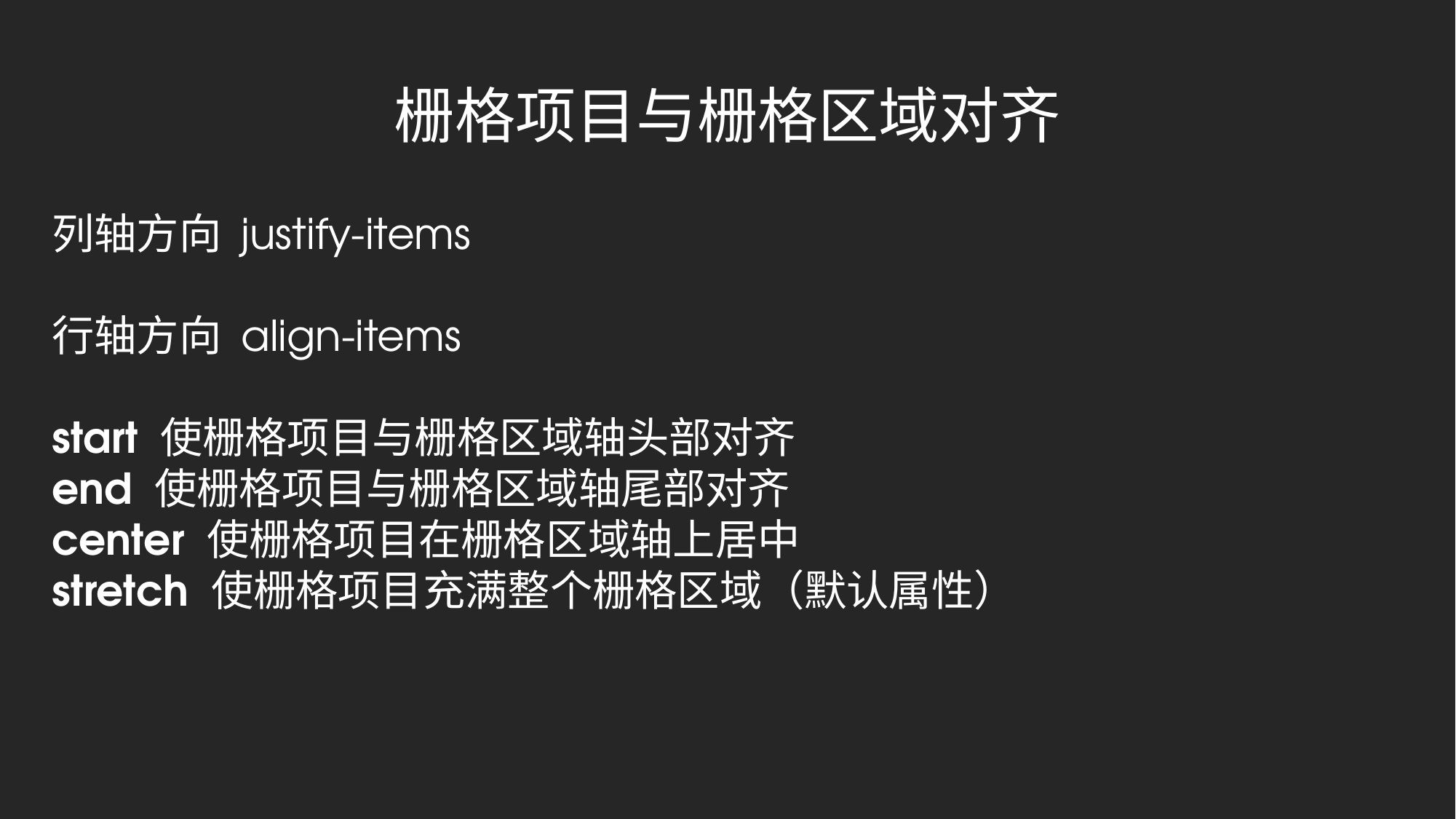

# 栅格项目与栅格区域对齐
列轴方向 justify-items

行轴方向 align-items

start 使栅格项目与栅格区域轴头部对齐
end 使栅格项目与栅格区域轴尾部对齐
center 使栅格项目在栅格区域轴上居中
stretch 使栅格项目充满整个栅格区域（默认属性）